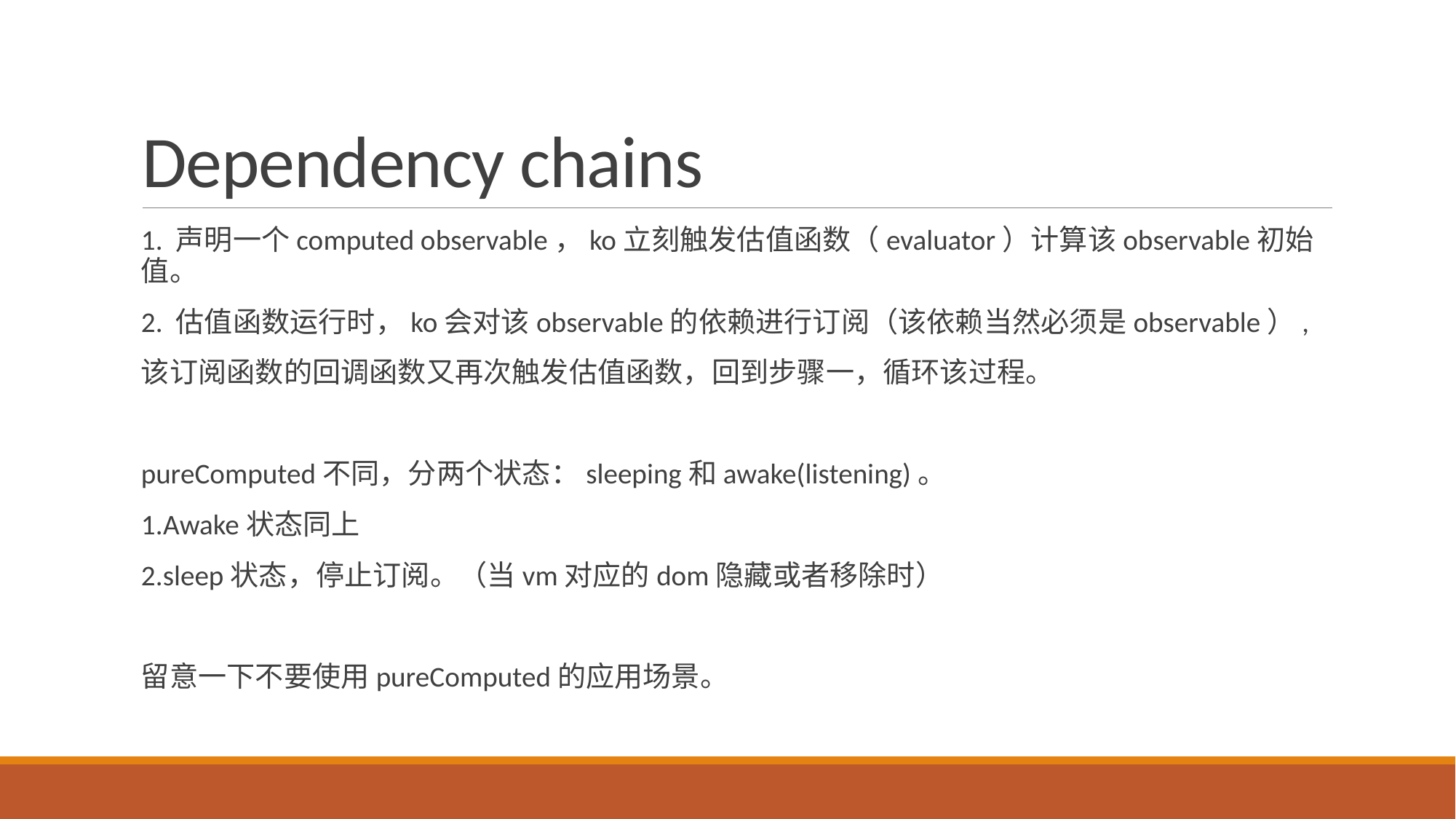

# Dependency chains
1. 声明一个computed observable，ko立刻触发估值函数（evaluator）计算该observable初始值。
2. 估值函数运行时，ko会对该observable的依赖进行订阅（该依赖当然必须是observable）,
该订阅函数的回调函数又再次触发估值函数，回到步骤一，循环该过程。

pureComputed不同，分两个状态：sleeping和awake(listening)。
1.Awake状态同上
2.sleep状态，停止订阅。（当vm对应的dom隐藏或者移除时）

留意一下不要使用pureComputed的应用场景。